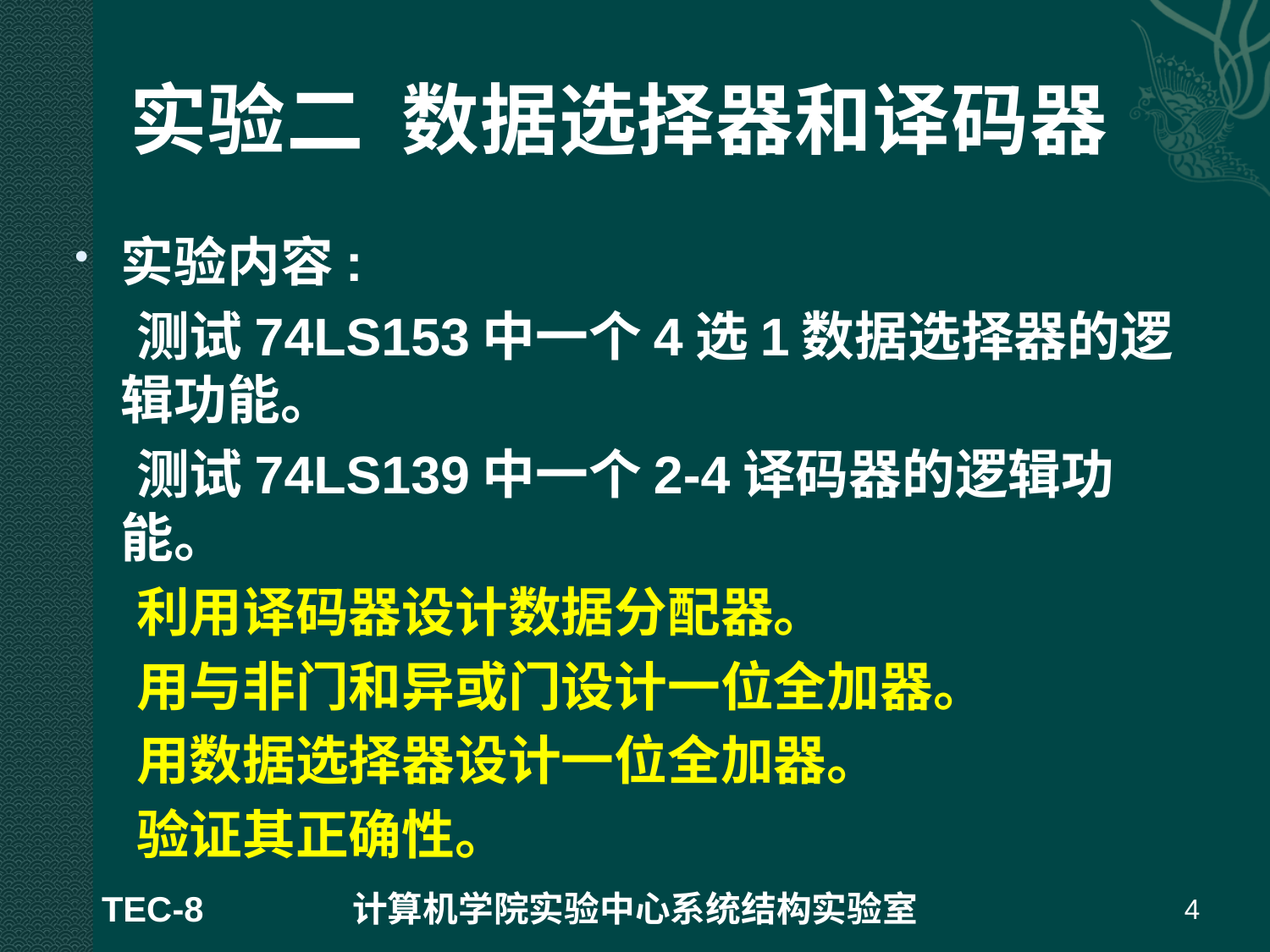

# 实验二  数据选择器和译码器
实验内容:
    测试74LS153中一个4选1数据选择器的逻辑功能。
    测试74LS139中一个2-4译码器的逻辑功能。
    利用译码器设计数据分配器。
    用与非门和异或门设计一位全加器。
    用数据选择器设计一位全加器。
    验证其正确性。

TEC-8
计算机学院实验中心系统结构实验室
4